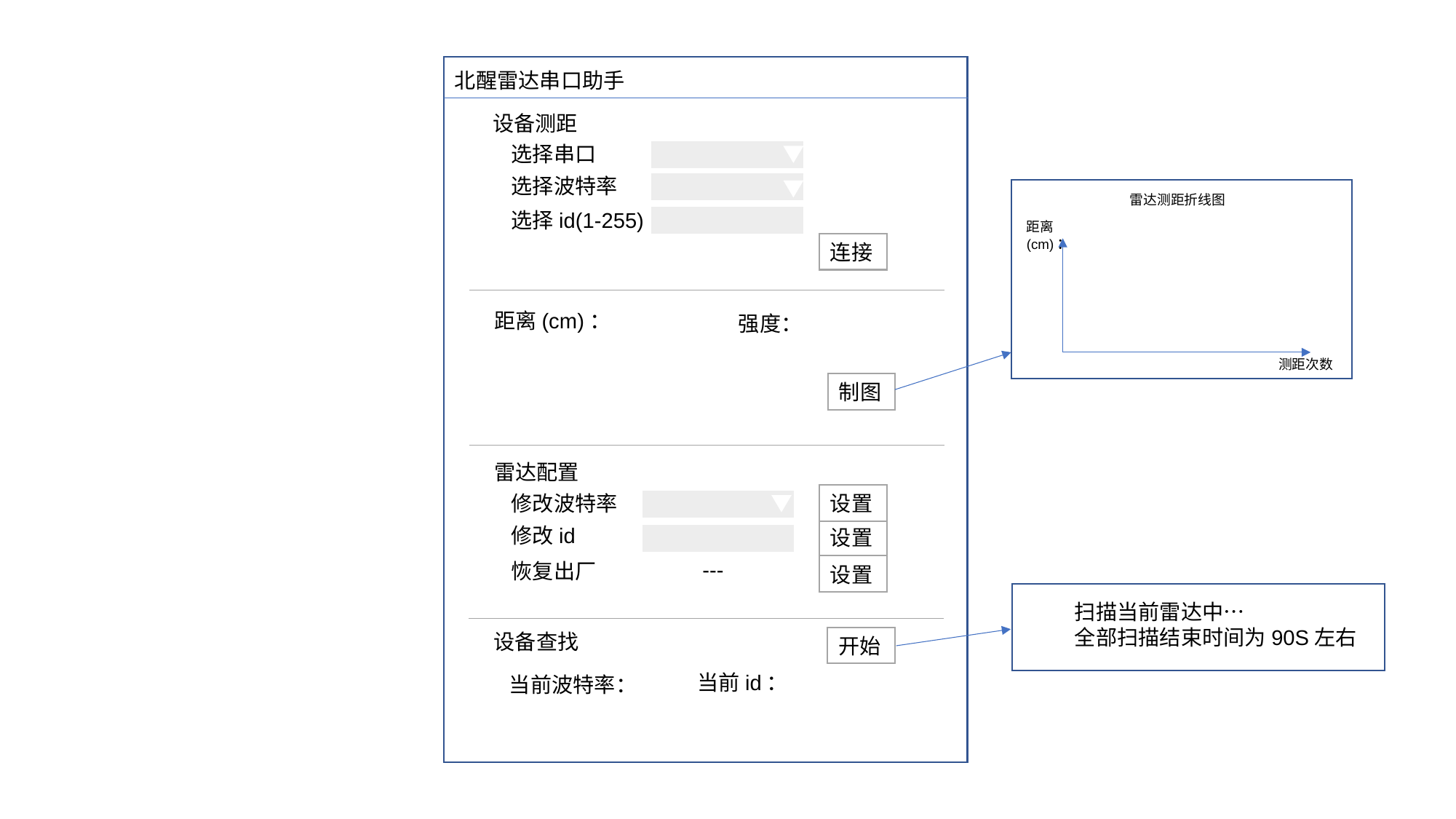

北醒雷达串口助手

设备测距
选择串口

选择波特率

雷达测距折线图
选择id(1-255)

距离(cm)：
连接

距离(cm)：
强度：
测距次数
制图

雷达配置
设置
修改波特率

修改id
设置

---
恢复出厂
设置

扫描当前雷达中…
全部扫描结束时间为90S左右

设备查找
开始
当前id：
当前波特率：